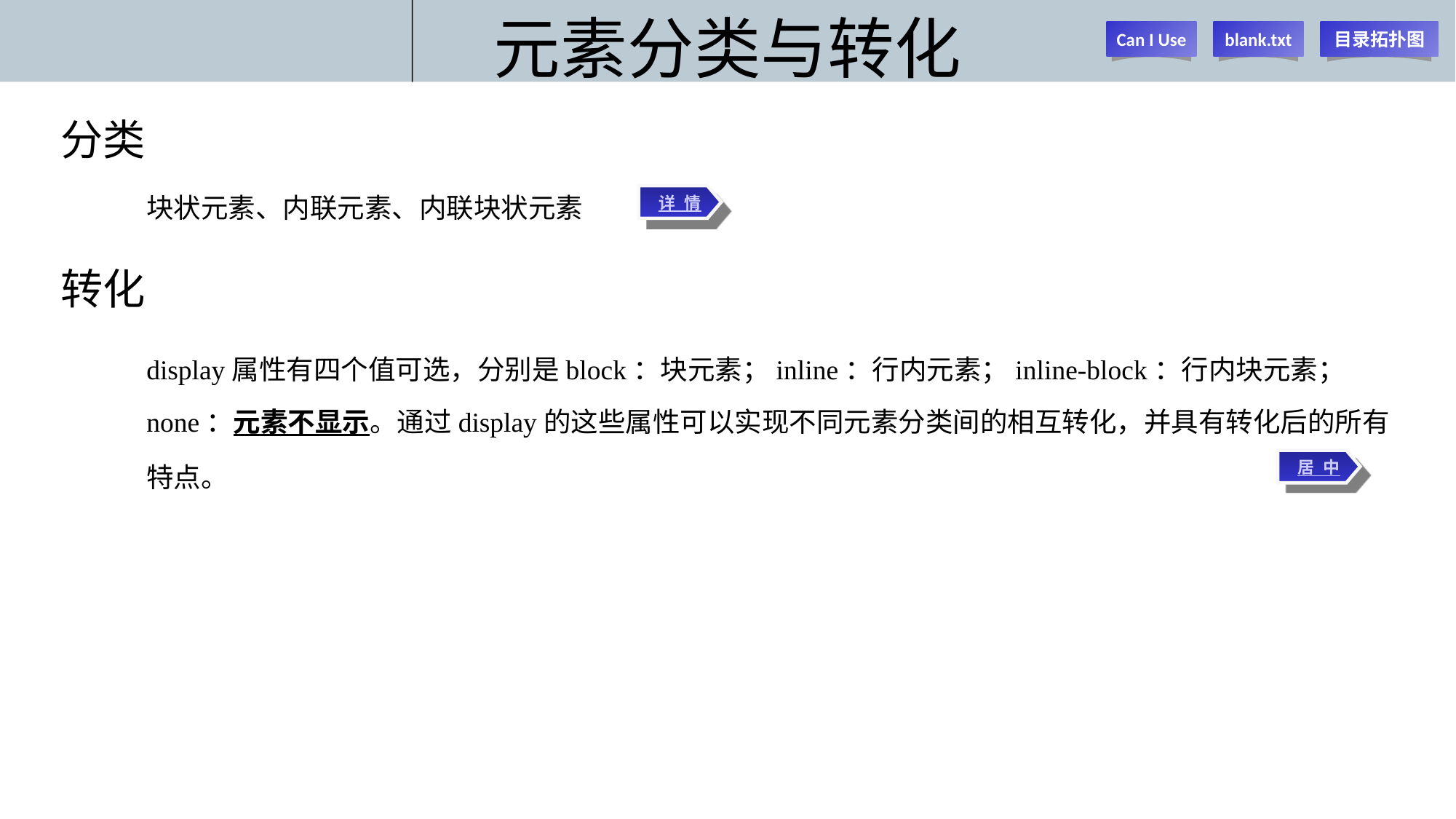

# 元素分类与转化
Can I Use

blank.txt

目录拓扑图

分类
块状元素、内联元素、内联块状元素

详情
1
转化
display属性有四个值可选，分别是block：块元素；inline：行内元素；inline-block：行内块元素；none：元素不显示。通过display的这些属性可以实现不同元素分类间的相互转化，并具有转化后的所有特点。

居中